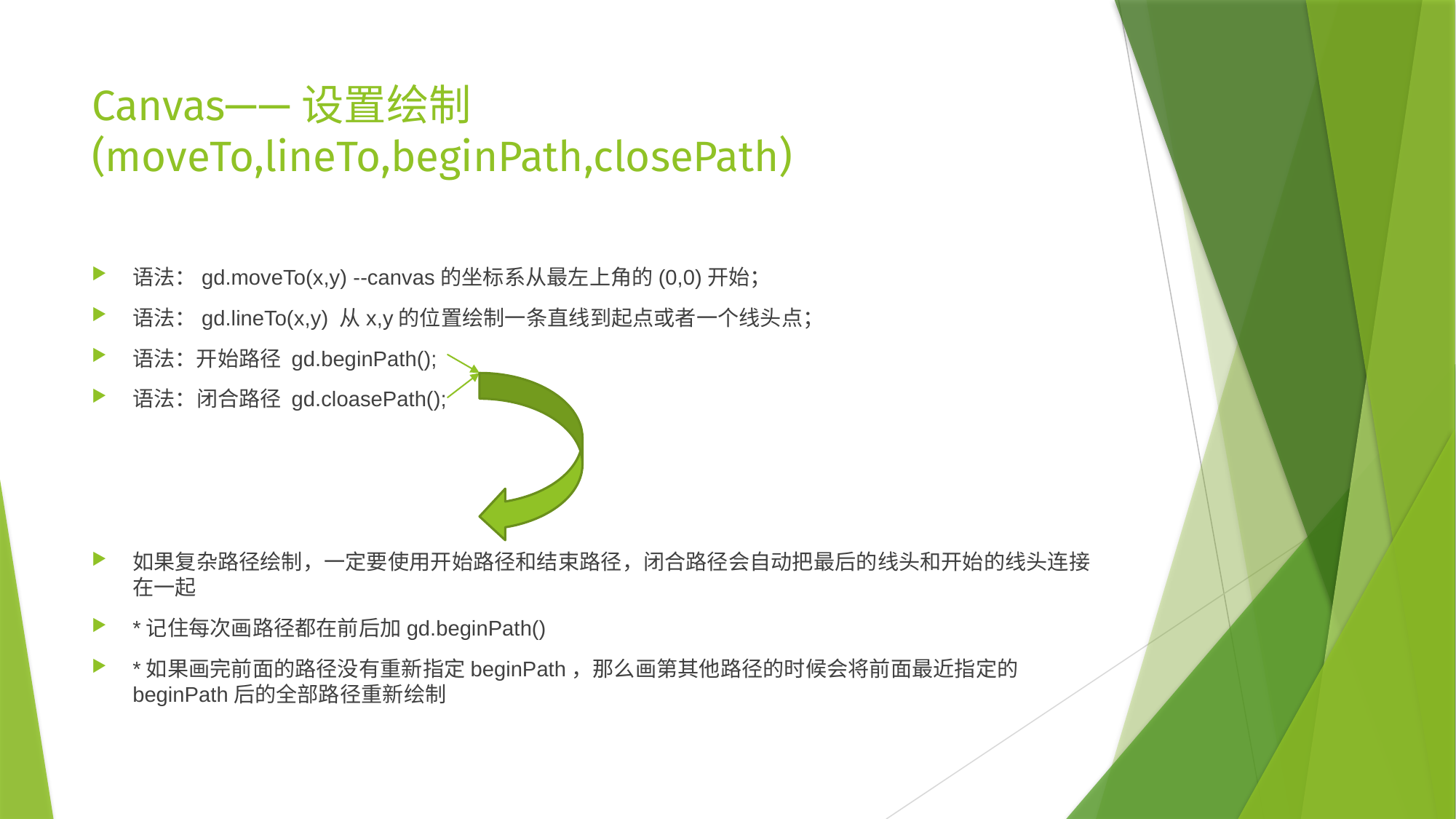

# Canvas——设置绘制(moveTo,lineTo,beginPath,closePath)
语法：gd.moveTo(x,y) --canvas的坐标系从最左上角的(0,0)开始；
语法：gd.lineTo(x,y) 从x,y的位置绘制一条直线到起点或者一个线头点；
语法：开始路径 gd.beginPath();
语法：闭合路径 gd.cloasePath();

如果复杂路径绘制，一定要使用开始路径和结束路径，闭合路径会自动把最后的线头和开始的线头连接在一起
*记住每次画路径都在前后加gd.beginPath()
*如果画完前面的路径没有重新指定beginPath，那么画第其他路径的时候会将前面最近指定的beginPath后的全部路径重新绘制